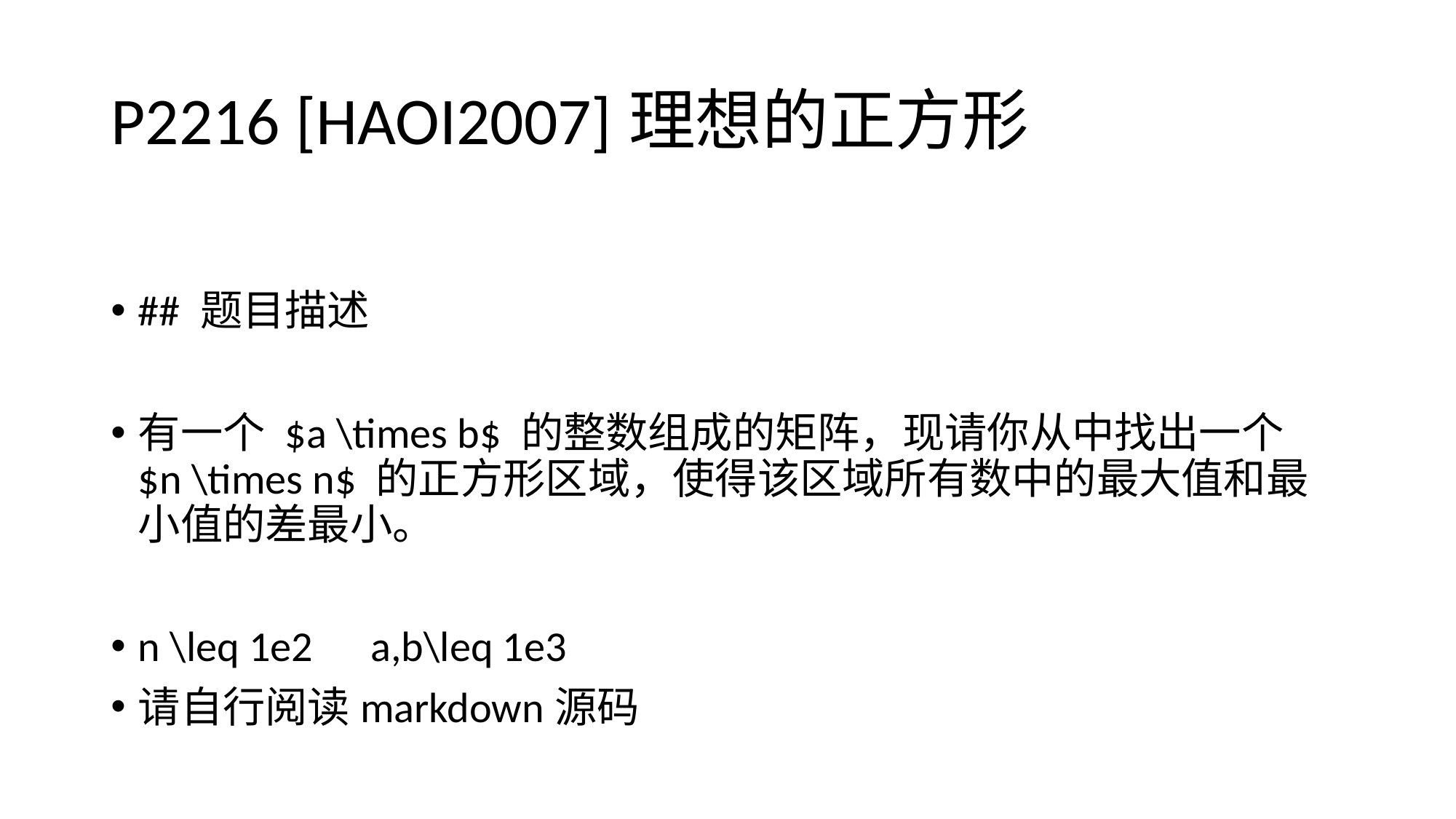

# P2216 [HAOI2007]理想的正方形

## 题目描述

有一个 $a \times b$ 的整数组成的矩阵，现请你从中找出一个 $n \times n$ 的正方形区域，使得该区域所有数中的最大值和最小值的差最小。

n \leq 1e2      a,b\leq 1e3
请自行阅读markdown源码